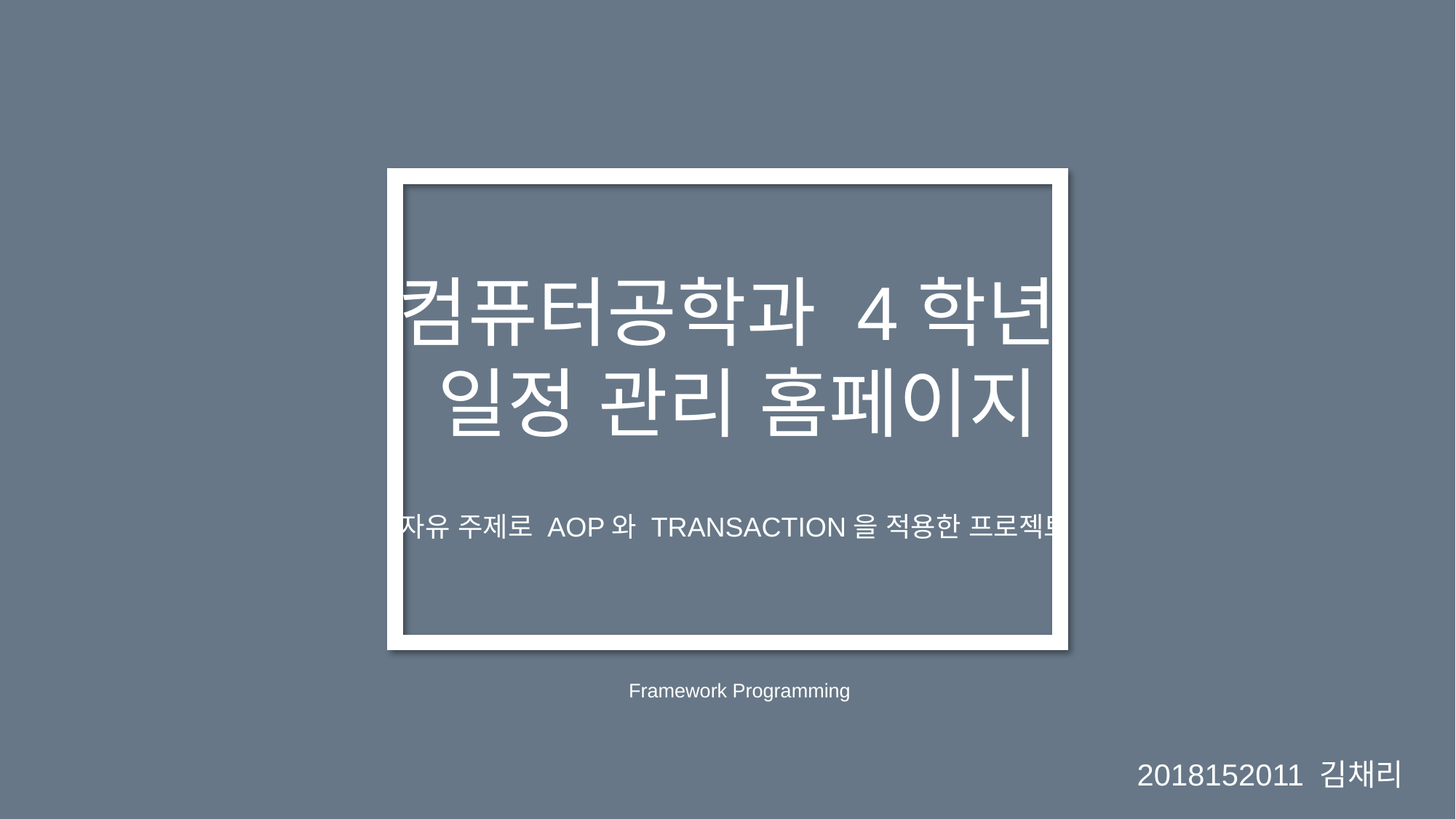

컴퓨터공학과 4학년
일정 관리 홈페이지
 자유 주제로 AOP와 TRANSACTION을 적용한 프로젝트
Framework Programming
2018152011 김채리